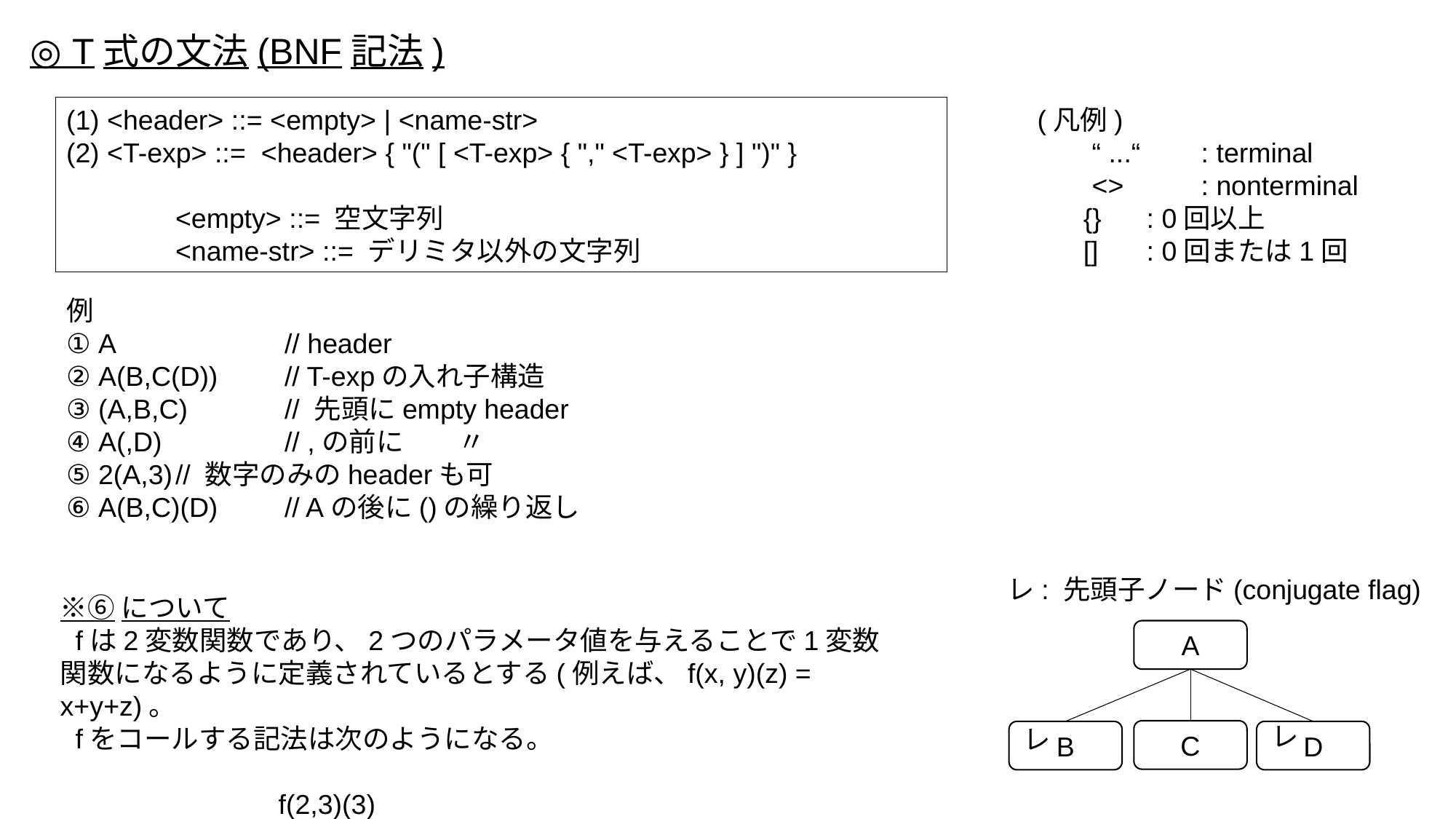

◎ T式の文法(BNF記法)
(1) <header> ::= <empty> | <name-str>
(2) <T-exp> ::=  <header> { "(" [ <T-exp> { "," <T-exp> } ] ")" }

	<empty> ::= 空文字列
	<name-str> ::= デリミタ以外の文字列
(凡例)
“ ...“	: terminal
<>	: nonterminal
      {}	: 0回以上
      []	: 0回または1回
例
① A		// header
② A(B,C(D))	// T-expの入れ子構造
③ (A,B,C)	// 先頭にempty header
④ A(,D)		// ,の前に　　〃
⑤ 2(A,3)	// 数字のみのheaderも可
⑥ A(B,C)(D) 	// Aの後に()の繰り返し
レ: 先頭子ノード(conjugate flag)
※⑥について
  fは2変数関数であり、2つのパラメータ値を与えることで1変数関数になるように定義されているとする(例えば、f(x, y)(z) = x+y+z)。
  fをコールする記法は次のようになる。

		f(2,3)(3)

A
レ
レ
C
B
D